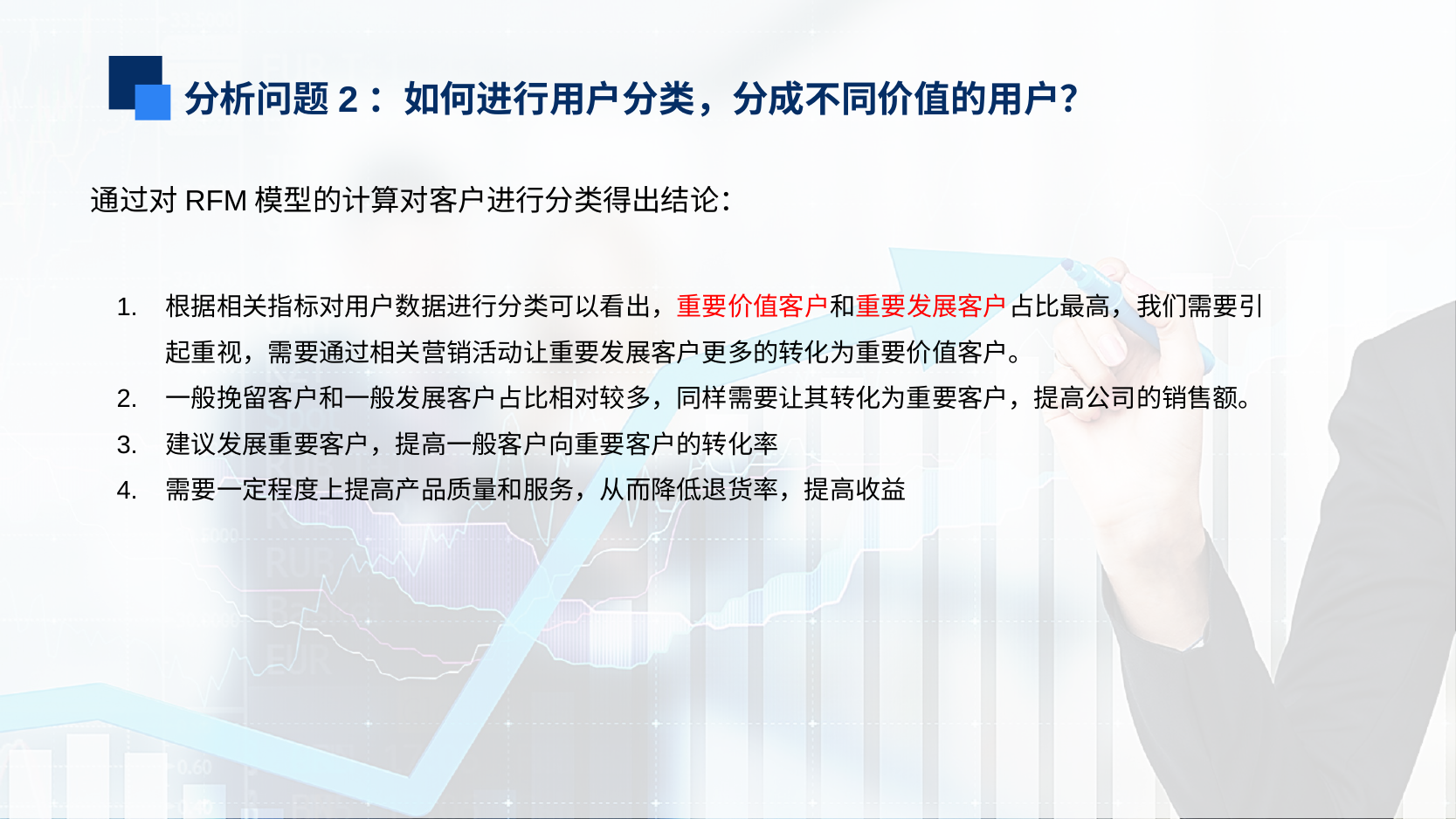

分析问题2：如何进行用户分类，分成不同价值的用户？

通过对RFM模型的计算对客户进行分类得出结论：
根据相关指标对用户数据进行分类可以看出，重要价值客户和重要发展客户占比最高，我们需要引起重视，需要通过相关营销活动让重要发展客户更多的转化为重要价值客户。
一般挽留客户和一般发展客户占比相对较多，同样需要让其转化为重要客户，提高公司的销售额。
建议发展重要客户，提高一般客户向重要客户的转化率
需要一定程度上提高产品质量和服务，从而降低退货率，提高收益